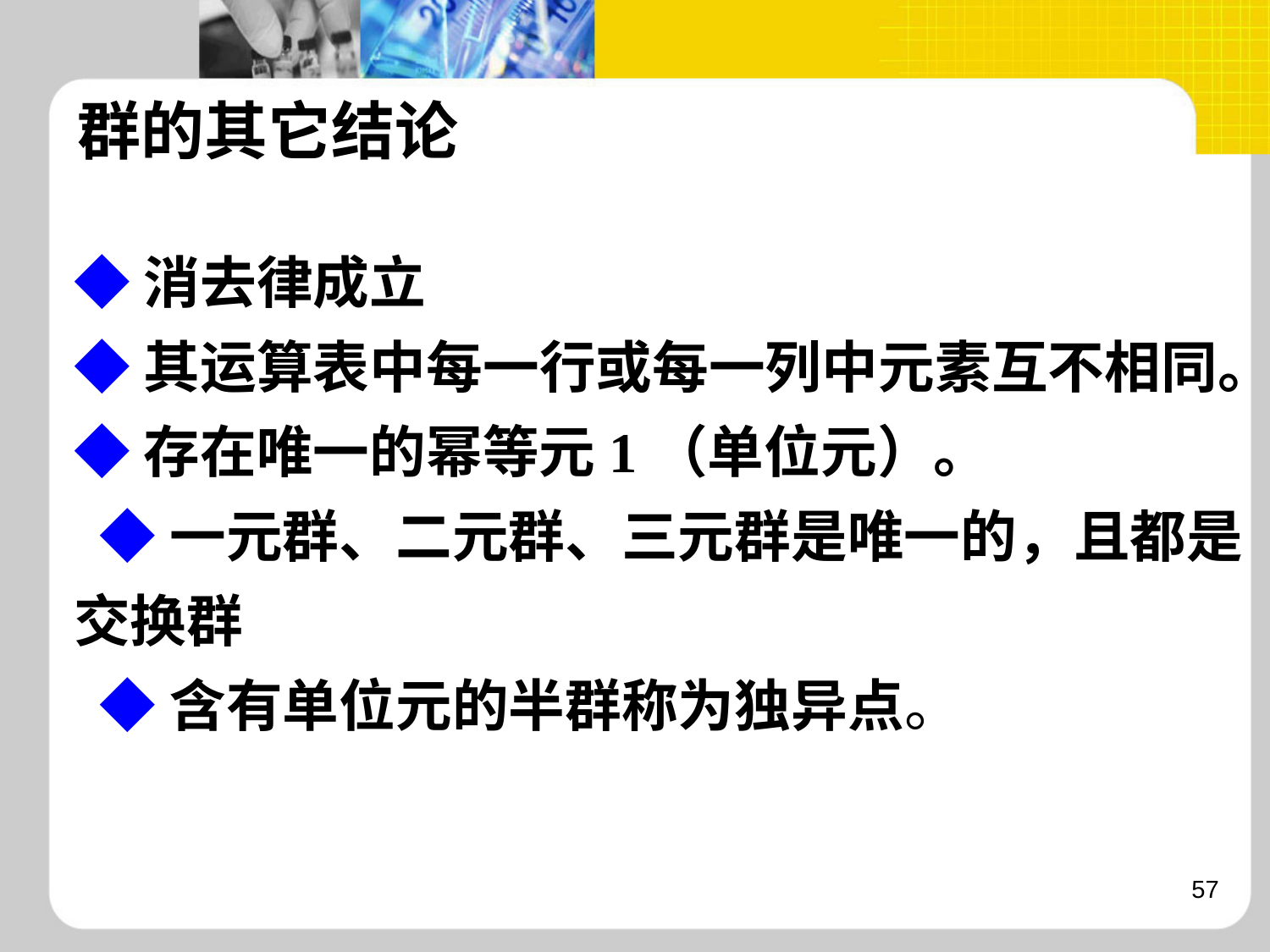

群的其它结论

◆消去律成立
◆其运算表中每一行或每一列中元素互不相同。
◆存在唯一的幂等元1（单位元）。
◆一元群、二元群、三元群是唯一的，且都是  交换群
◆含有单位元的半群称为独异点。
57